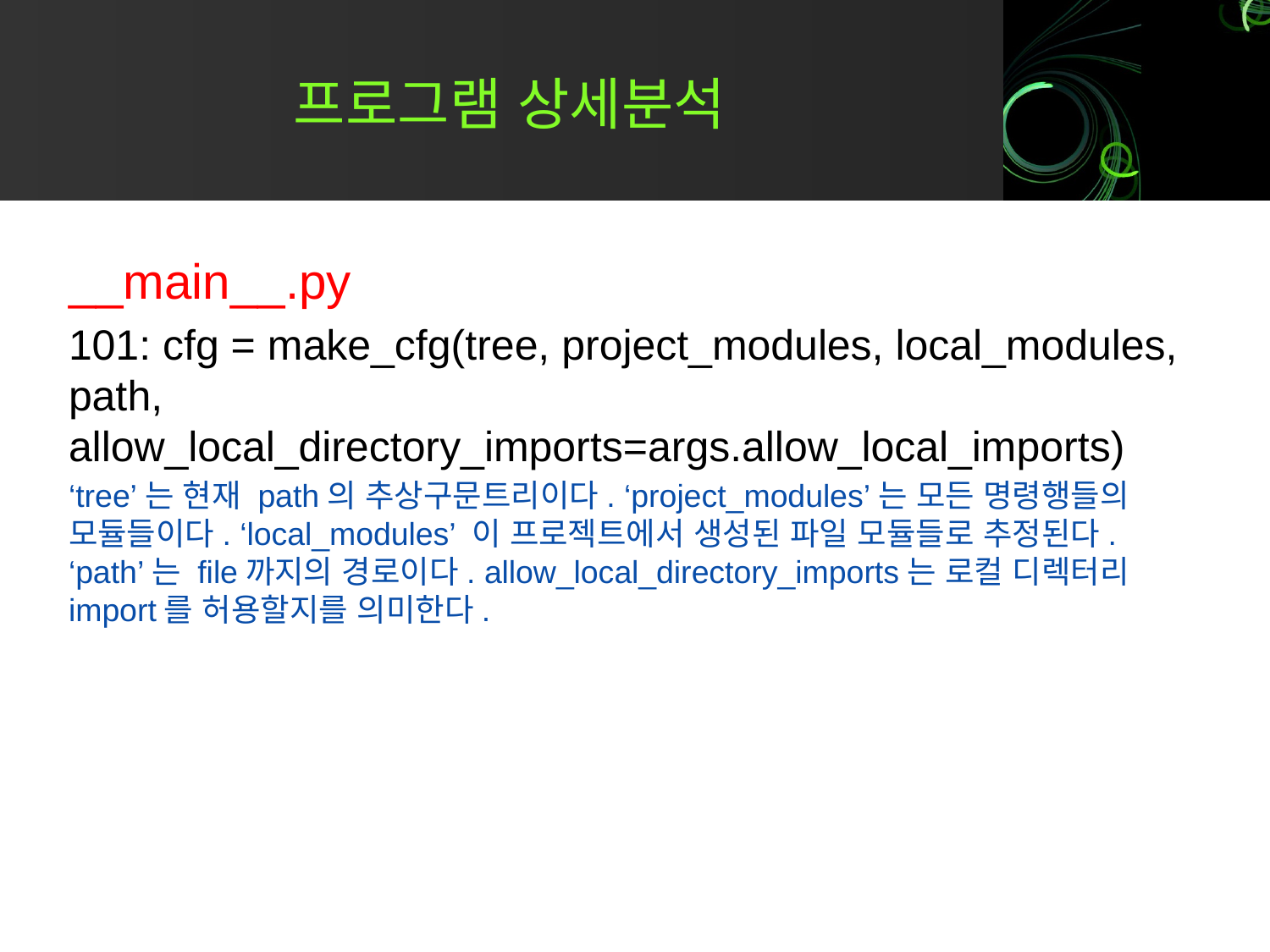

# 프로그램 상세분석

__main__.py
101: cfg = make_cfg(tree, project_modules, local_modules, path, allow_local_directory_imports=args.allow_local_imports)
‘tree’는 현재 path의 추상구문트리이다. ‘project_modules’는 모든 명령행들의 모듈들이다. ‘local_modules’ 이 프로젝트에서 생성된 파일 모듈들로 추정된다. ‘path’는 file까지의 경로이다. allow_local_directory_imports는 로컬 디렉터리 import를 허용할지를 의미한다.